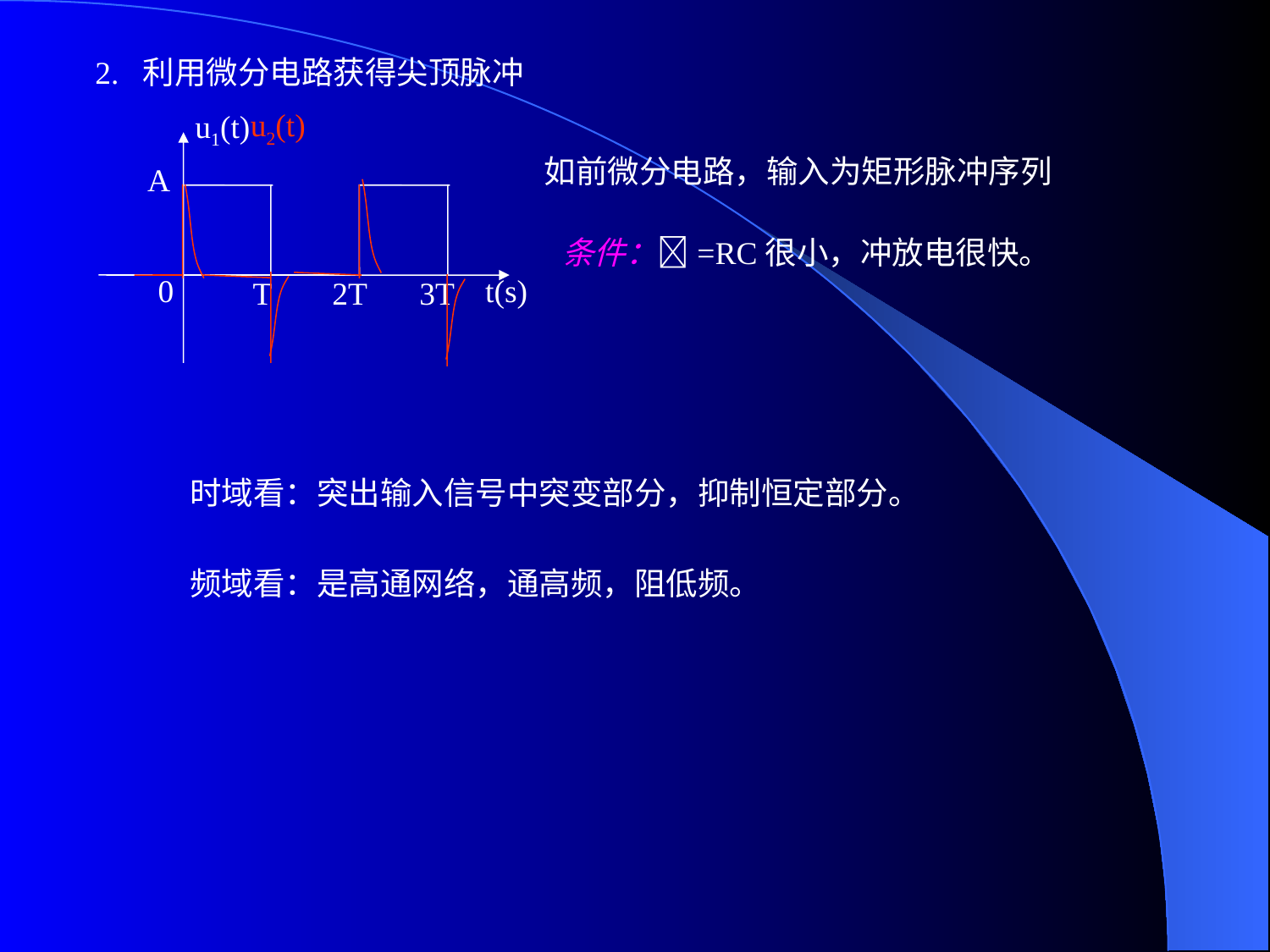

2.  利用微分电路获得尖顶脉冲
u2(t)
u1(t)

A

0
t(s)
T
2T
3T

如前微分电路，输入为矩形脉冲序列

条件：τ=RC很小，冲放电很快。
时域看：突出输入信号中突变部分，抑制恒定部分。
频域看：是高通网络，通高频，阻低频。